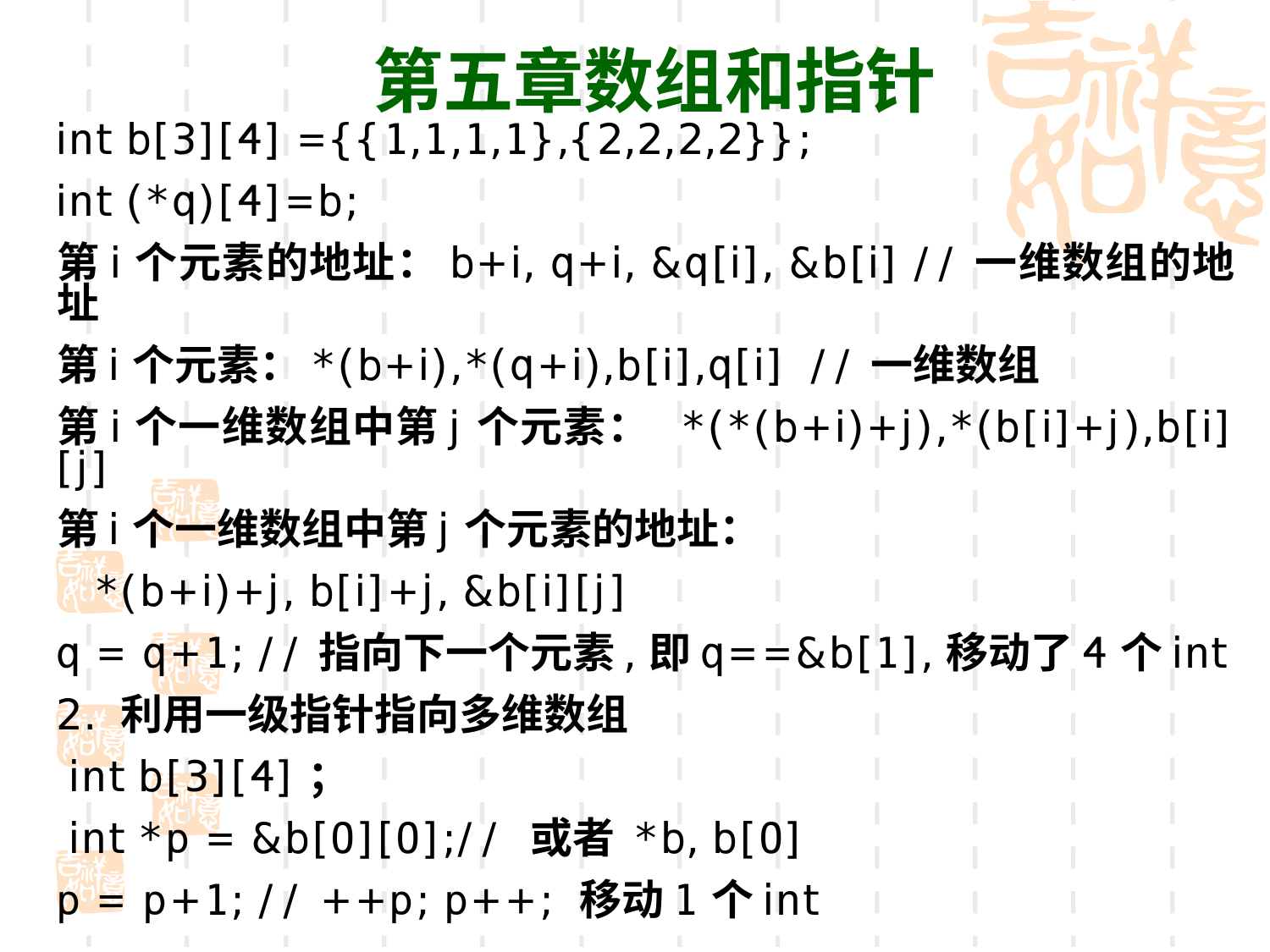

第五章数组和指针
int b[3][4] ={{1,1,1,1},{2,2,2,2}};
int (*q)[4]=b;
第i个元素的地址：b+i, q+i, &q[i], &b[i] //一维数组的地址
第i个元素：*(b+i),*(q+i),b[i],q[i]  //一维数组
第i个一维数组中第j个元素：  *(*(b+i)+j),*(b[i]+j),b[i][j]
第i个一维数组中第j个元素的地址：
   *(b+i)+j, b[i]+j, &b[i][j]
q = q+1; //指向下一个元素,即q==&b[1],移动了4个int
2. 利用一级指针指向多维数组
 int b[3][4]；
 int *p = &b[0][0];// 或者 *b, b[0]
p = p+1; // ++p; p++; 移动1个int